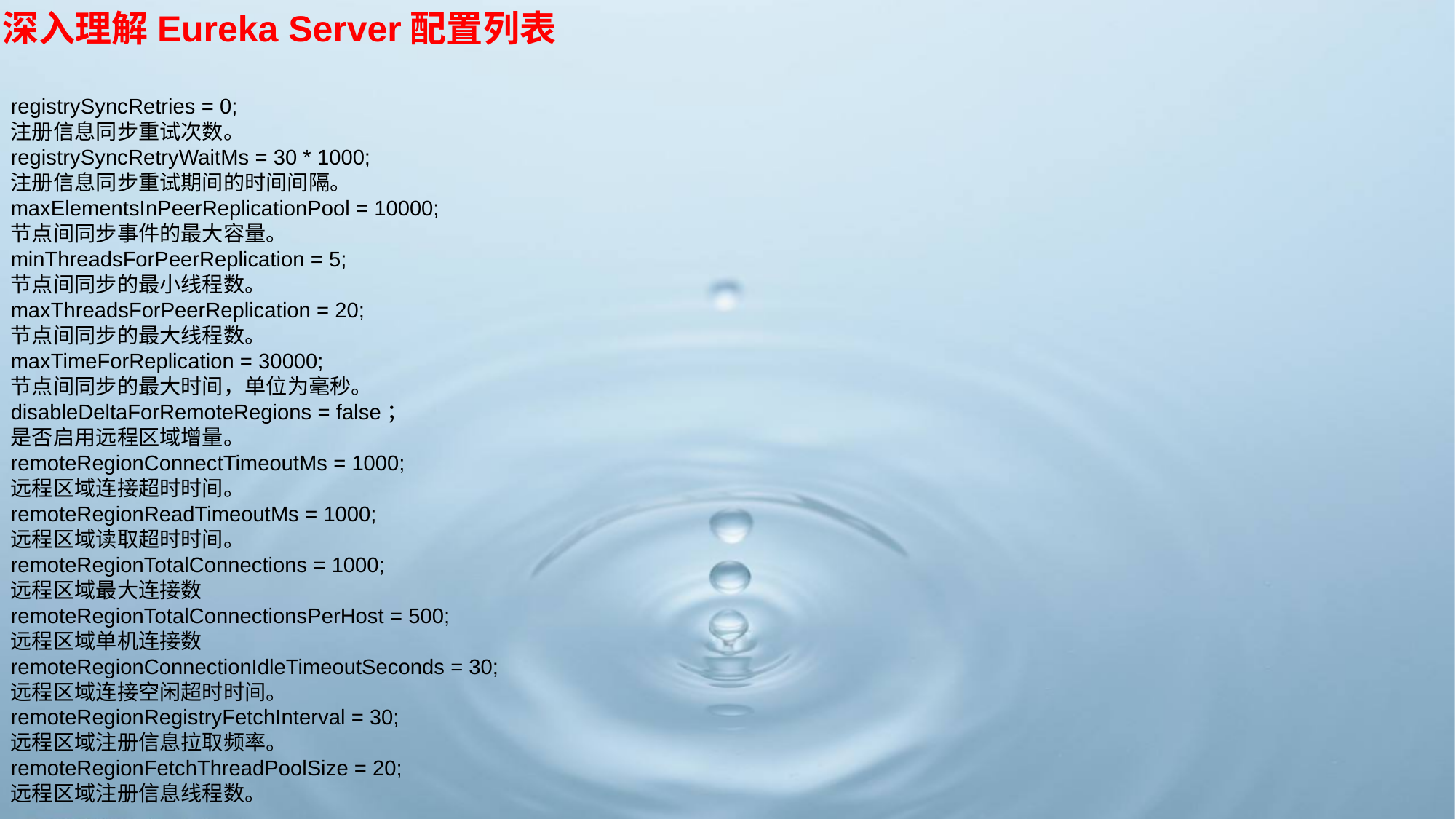

深入理解Eureka Server配置列表
registrySyncRetries = 0;
注册信息同步重试次数。
registrySyncRetryWaitMs = 30 * 1000;
注册信息同步重试期间的时间间隔。
maxElementsInPeerReplicationPool = 10000;
节点间同步事件的最大容量。
minThreadsForPeerReplication = 5;
节点间同步的最小线程数。
maxThreadsForPeerReplication = 20;
节点间同步的最大线程数。
maxTimeForReplication = 30000;
节点间同步的最大时间，单位为毫秒。
disableDeltaForRemoteRegions = false；
是否启用远程区域增量。
remoteRegionConnectTimeoutMs = 1000;
远程区域连接超时时间。
remoteRegionReadTimeoutMs = 1000;
远程区域读取超时时间。
remoteRegionTotalConnections = 1000;
远程区域最大连接数
remoteRegionTotalConnectionsPerHost = 500;
远程区域单机连接数
remoteRegionConnectionIdleTimeoutSeconds = 30;
远程区域连接空闲超时时间。
remoteRegionRegistryFetchInterval = 30;
远程区域注册信息拉取频率。
remoteRegionFetchThreadPoolSize = 20;
远程区域注册信息线程数。